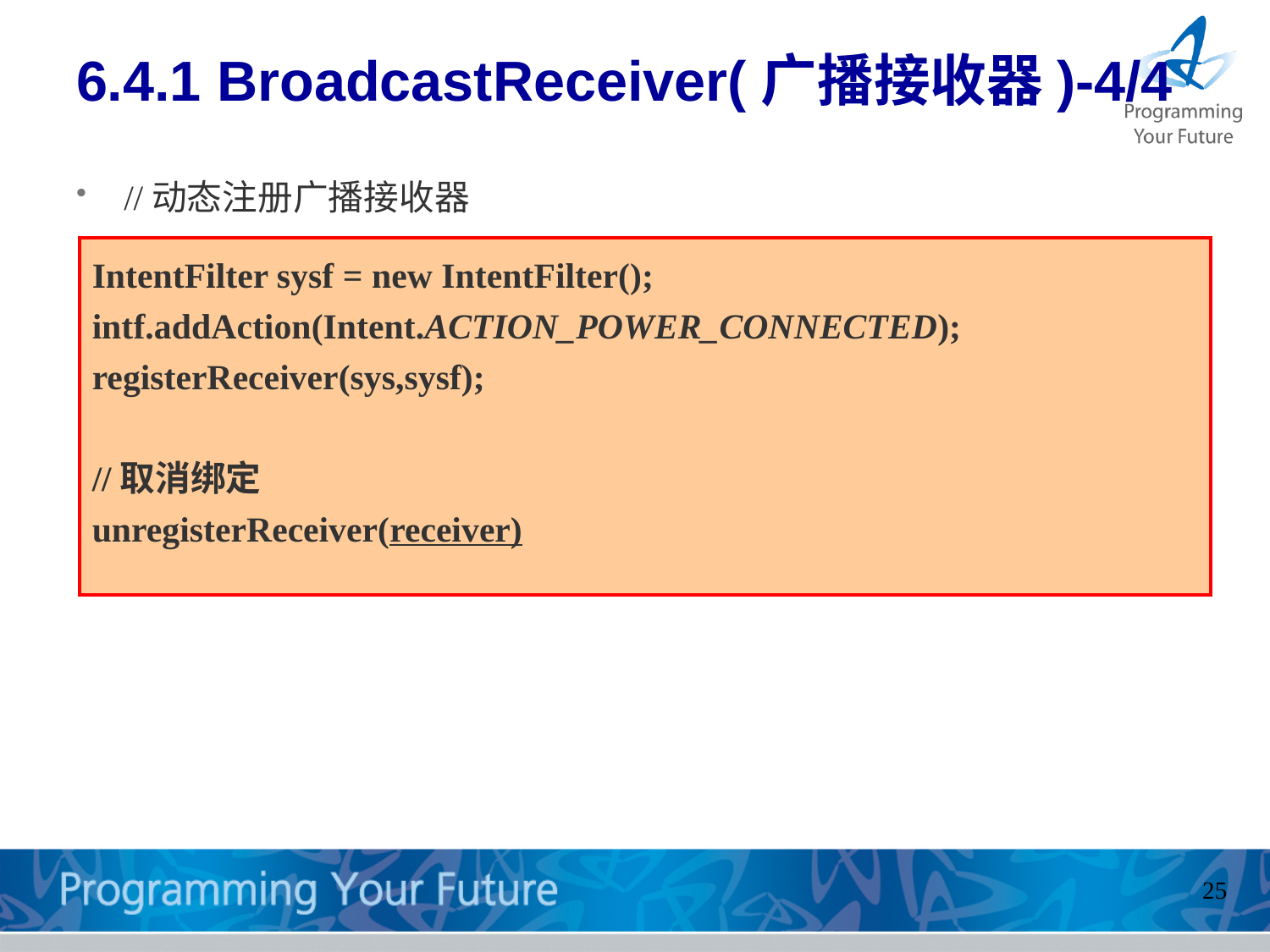

6.4.1 BroadcastReceiver(广播接收器)-4/4
//动态注册广播接收器
IntentFilter sysf = new IntentFilter();
intf.addAction(Intent.ACTION_POWER_CONNECTED);
registerReceiver(sys,sysf);

//取消绑定
unregisterReceiver(receiver)